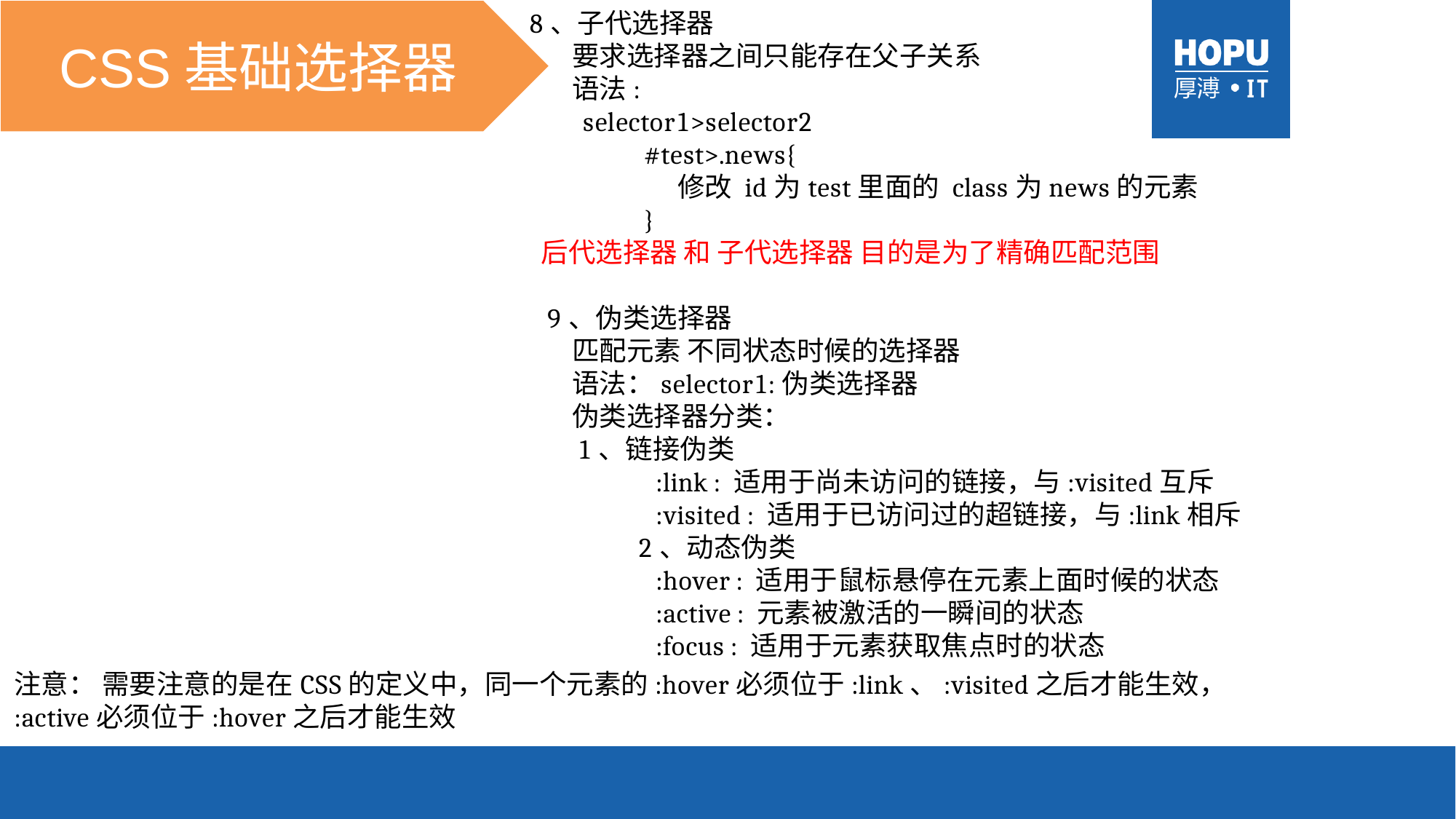

CSS基础选择器

8、子代选择器
      要求选择器之间只能存在父子关系
      语法:
         selector1>selector2
	 #test>.news{
                       修改 id为test里面的 class为news的元素
	 }
 后代选择器 和 子代选择器 目的是为了精确匹配范围

   9、伪类选择器
      匹配元素 不同状态时候的选择器
      语法：selector1:伪类选择器
      伪类选择器分类：
        1、链接伪类
	   :link : 适用于尚未访问的链接，与:visited互斥
	   :visited : 适用于已访问过的超链接，与:link相斥
	2、动态伪类
	   :hover : 适用于鼠标悬停在元素上面时候的状态
	   :active : 元素被激活的一瞬间的状态
	   :focus : 适用于元素获取焦点时的状态

注意： 需要注意的是在CSS的定义中，同一个元素的:hover必须位于:link、:visited之后才能生效，
:active必须位于:hover之后才能生效